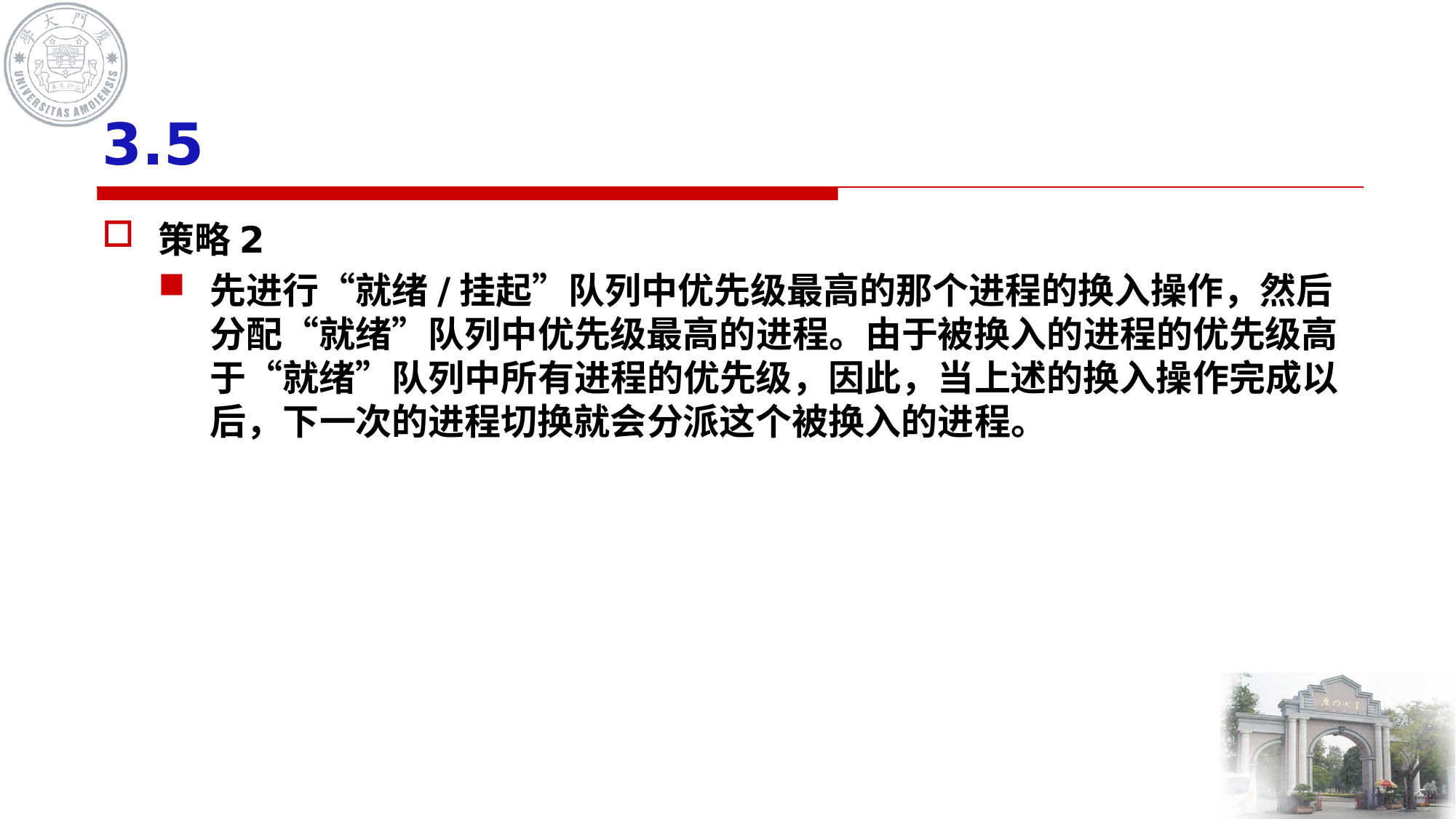

# 3.5
策略2
先进行“就绪/挂起”队列中优先级最高的那个进程的换入操作，然后分配“就绪”队列中优先级最高的进程。由于被换入的进程的优先级高于“就绪”队列中所有进程的优先级，因此，当上述的换入操作完成以后，下一次的进程切换就会分派这个被换入的进程。